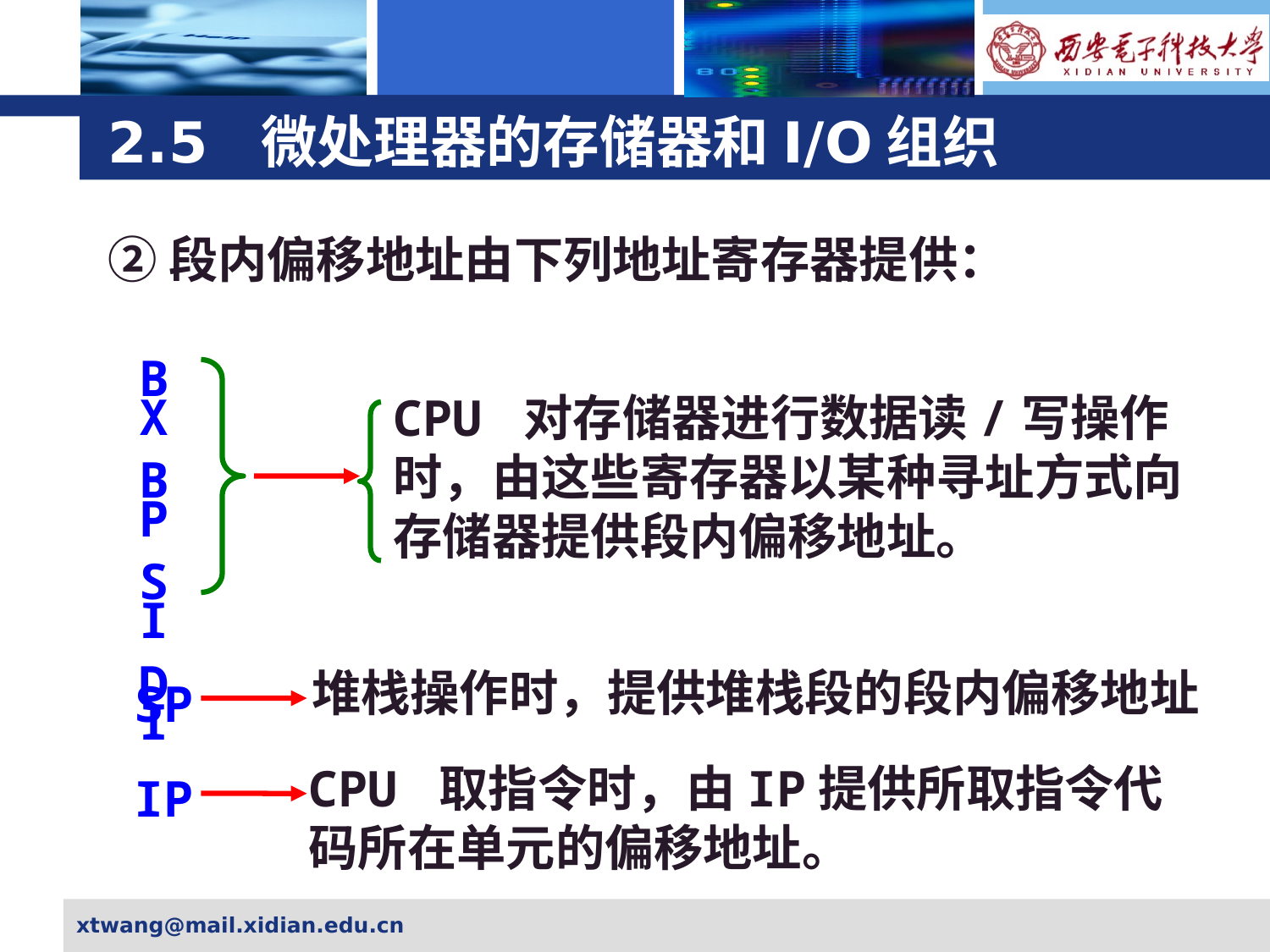

# 2.5  微处理器的存储器和I/O组织
②段内偏移地址由下列地址寄存器提供：
BX
BP
SI
DI

CPU 对存储器进行数据读/写操作时，由这些寄存器以某种寻址方式向存储器提供段内偏移地址。

堆栈操作时，提供堆栈段的段内偏移地址
 SP

CPU 取指令时，由IP提供所取指令代码所在单元的偏移地址。
 IP

xtwang@mail.xidian.edu.cn